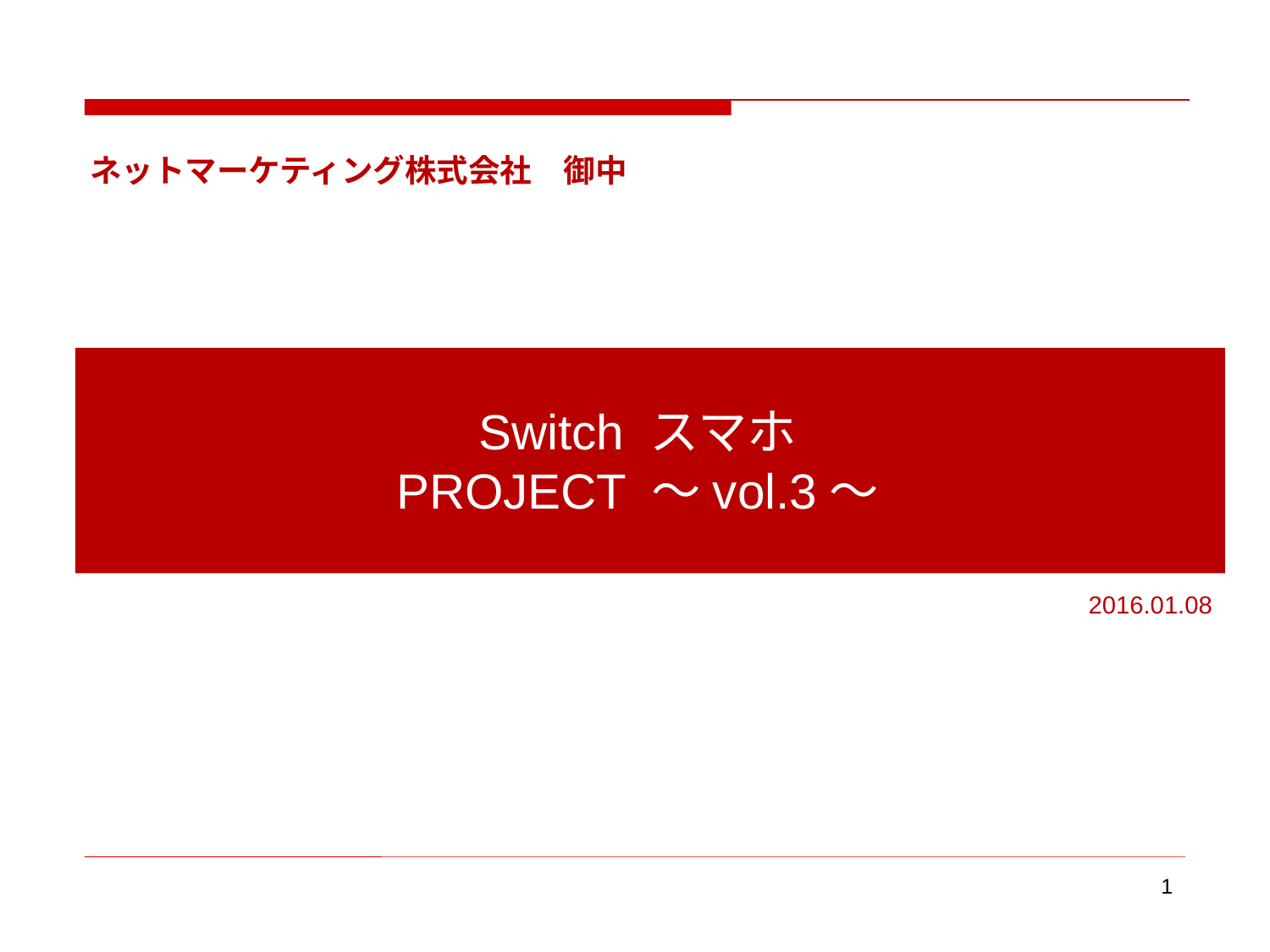

ネットマーケティング株式会社　御中

Switch スマホ
PROJECT ～vol.3～
2016.01.08
1